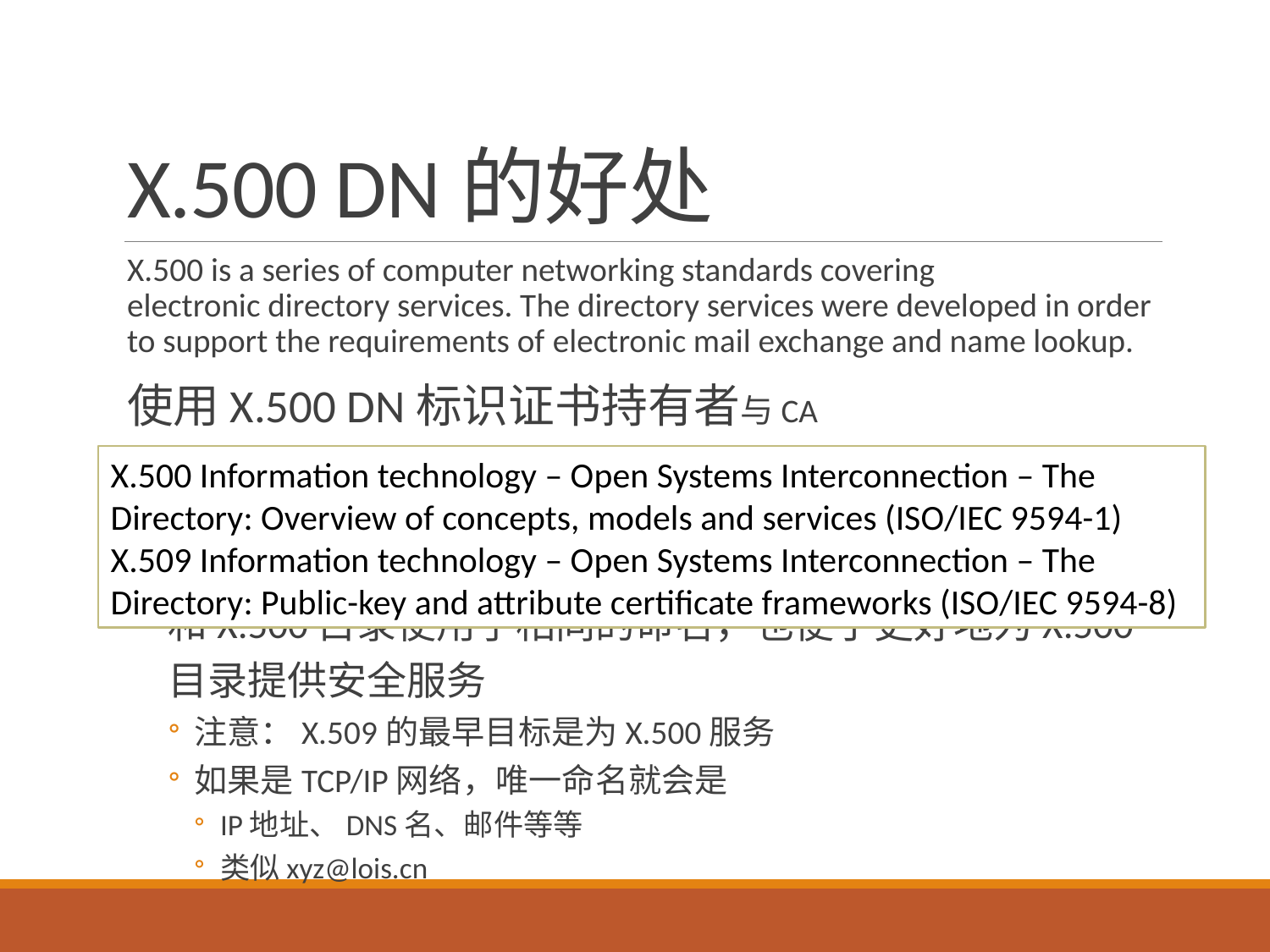

# X.500 DN的好处
X.500 is a series of computer networking standards covering electronic directory services. The directory services were developed in order to support the requirements of electronic mail exchange and name lookup.
使用X.500 DN标识证书持有者与CA
唯一地标识1个证书持有者，不可能重名
按照Directory的目标，全世界就只有1个Directory，每个人在其中的DN是唯一的
和X.500目录使用了相同的命名，也便于更好地为X.500目录提供安全服务
注意：X.509的最早目标是为X.500服务
如果是TCP/IP网络，唯一命名就会是
IP地址、DNS名、邮件等等
类似xyz@lois.cn
X.500 Information technology – Open Systems Interconnection – The Directory: Overview of concepts, models and services (ISO/IEC 9594-1)
X.509 Information technology – Open Systems Interconnection – The Directory: Public-key and attribute certificate frameworks (ISO/IEC 9594-8)
81